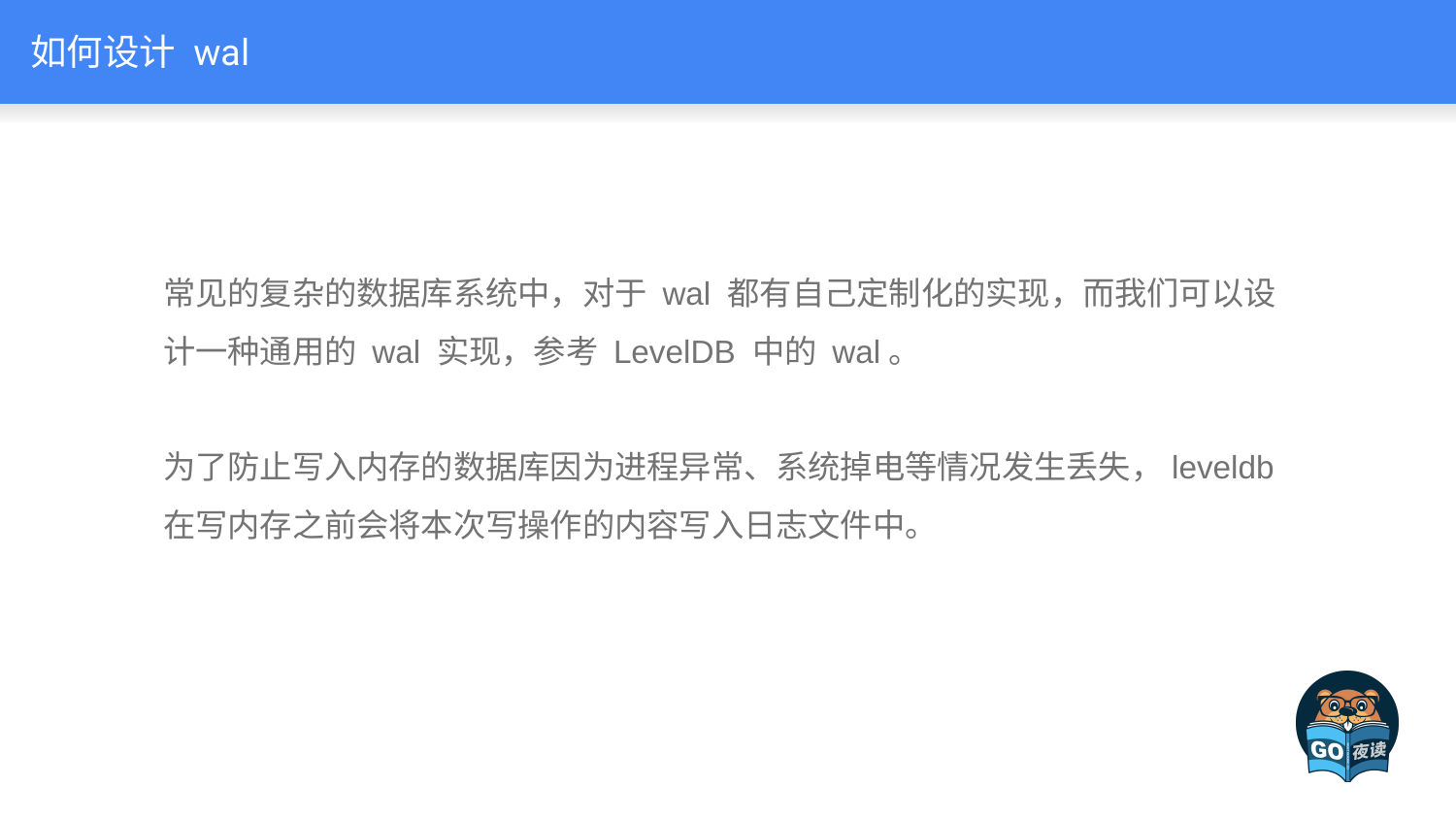

# 如何设计 wal
常见的复杂的数据库系统中，对于 wal 都有自己定制化的实现，而我们可以设计一种通用的 wal 实现，参考 LevelDB 中的 wal。

为了防止写入内存的数据库因为进程异常、系统掉电等情况发生丢失，leveldb在写内存之前会将本次写操作的内容写入日志文件中。
6